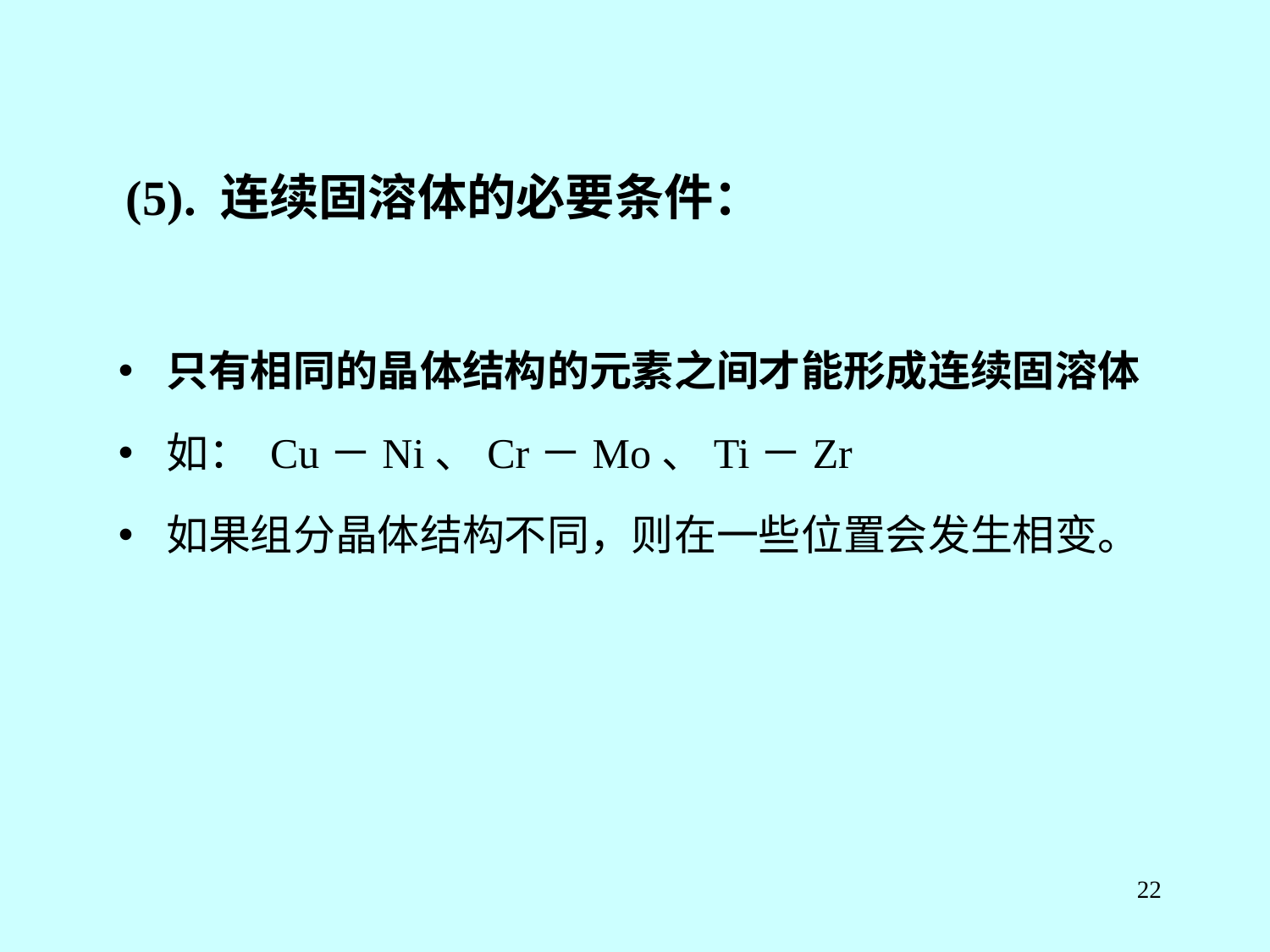

(5). 连续固溶体的必要条件：
只有相同的晶体结构的元素之间才能形成连续固溶体
如： Cu－Ni、Cr－Mo、Ti－Zr
如果组分晶体结构不同，则在一些位置会发生相变。
22